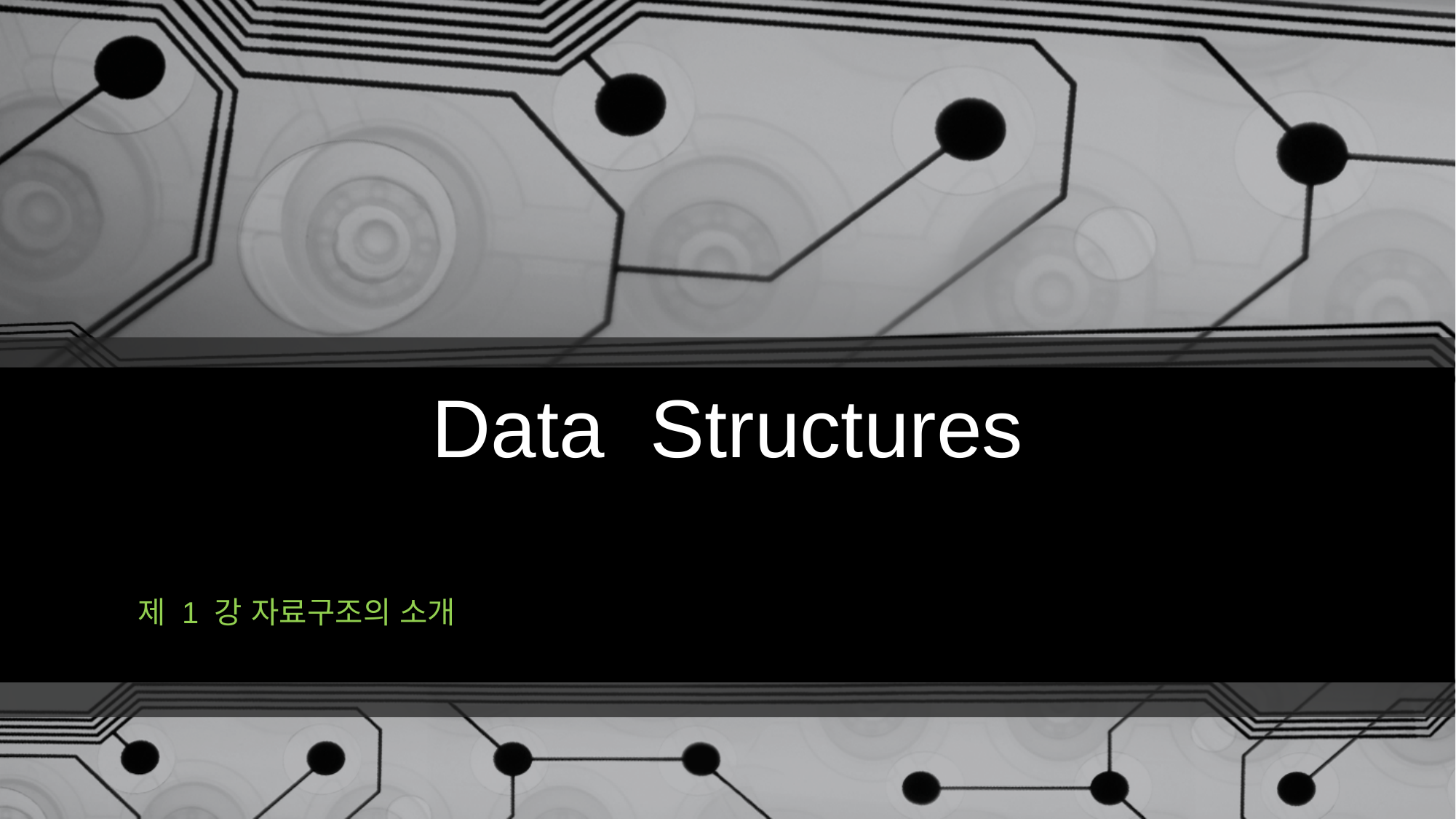

# Data  Structures
제 1 강 자료구조의 소개